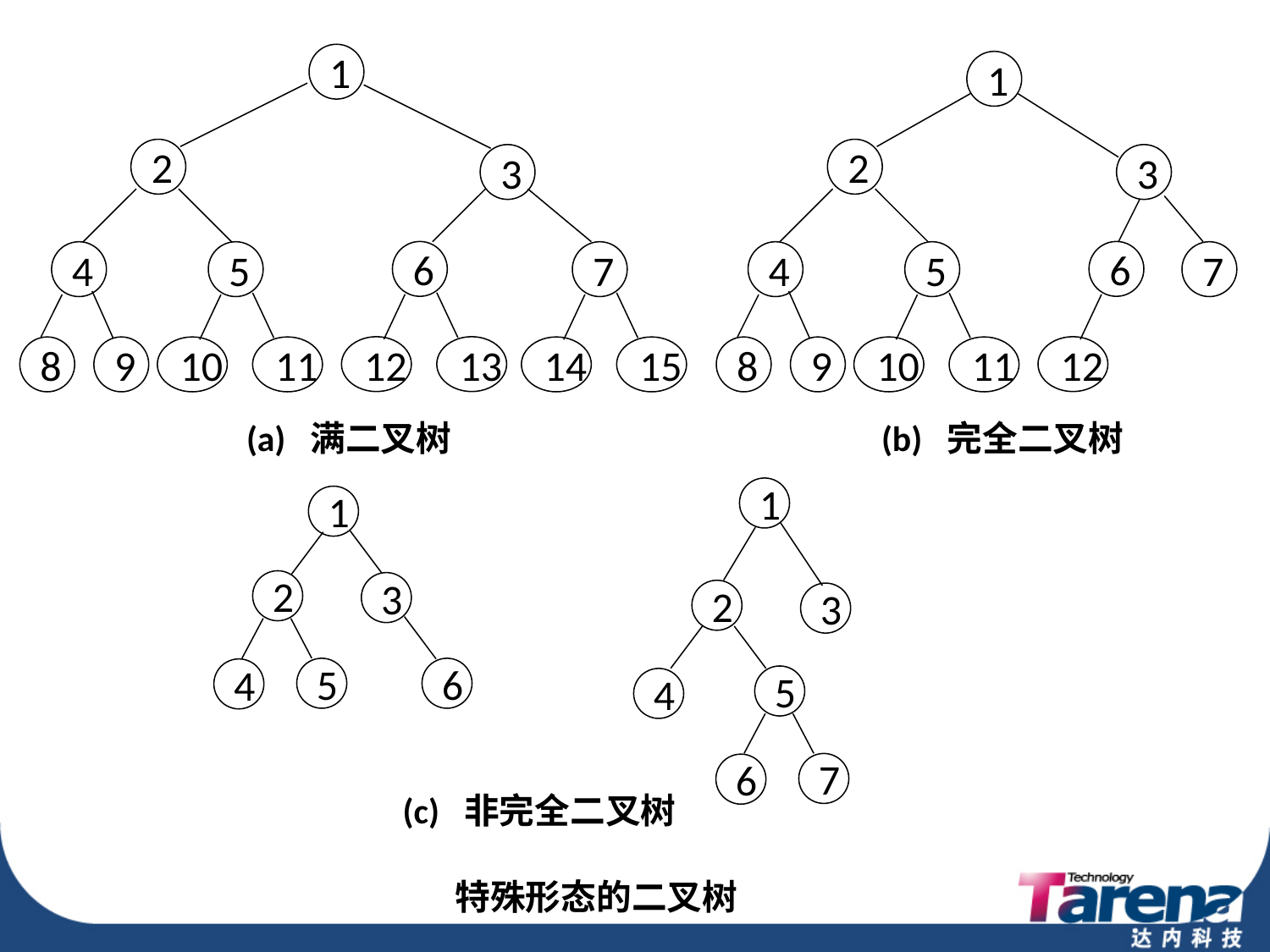

1

2
3

6

12
13
4

8
9
5

10
11
7

14
15
1

2
3

6
7

12

4

8
9
5

10
11
(a)  满二叉树
(b)  完全二叉树
1

2
3

5

7
6
4
1

2

5
4
3

6
(c)  非完全二叉树
特殊形态的二叉树